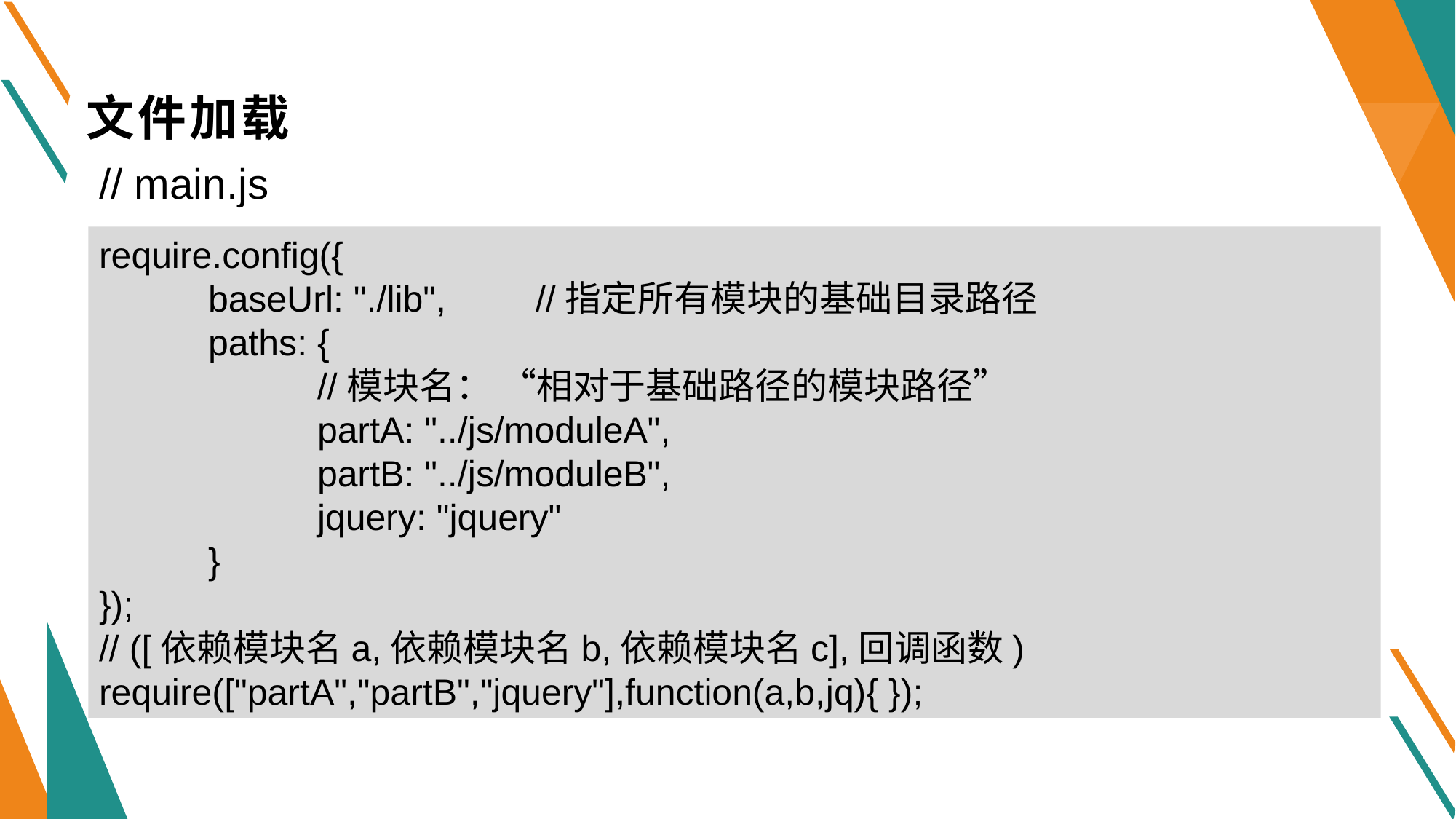

# 文件加载
// main.js
require.config({
	baseUrl: "./lib",	//指定所有模块的基础目录路径
	paths: {
		//模块名： “相对于基础路径的模块路径”
		partA: "../js/moduleA",
		partB: "../js/moduleB",
		jquery: "jquery"
	}
});
// ([依赖模块名a,依赖模块名b,依赖模块名c],回调函数)
require(["partA","partB","jquery"],function(a,b,jq){ });